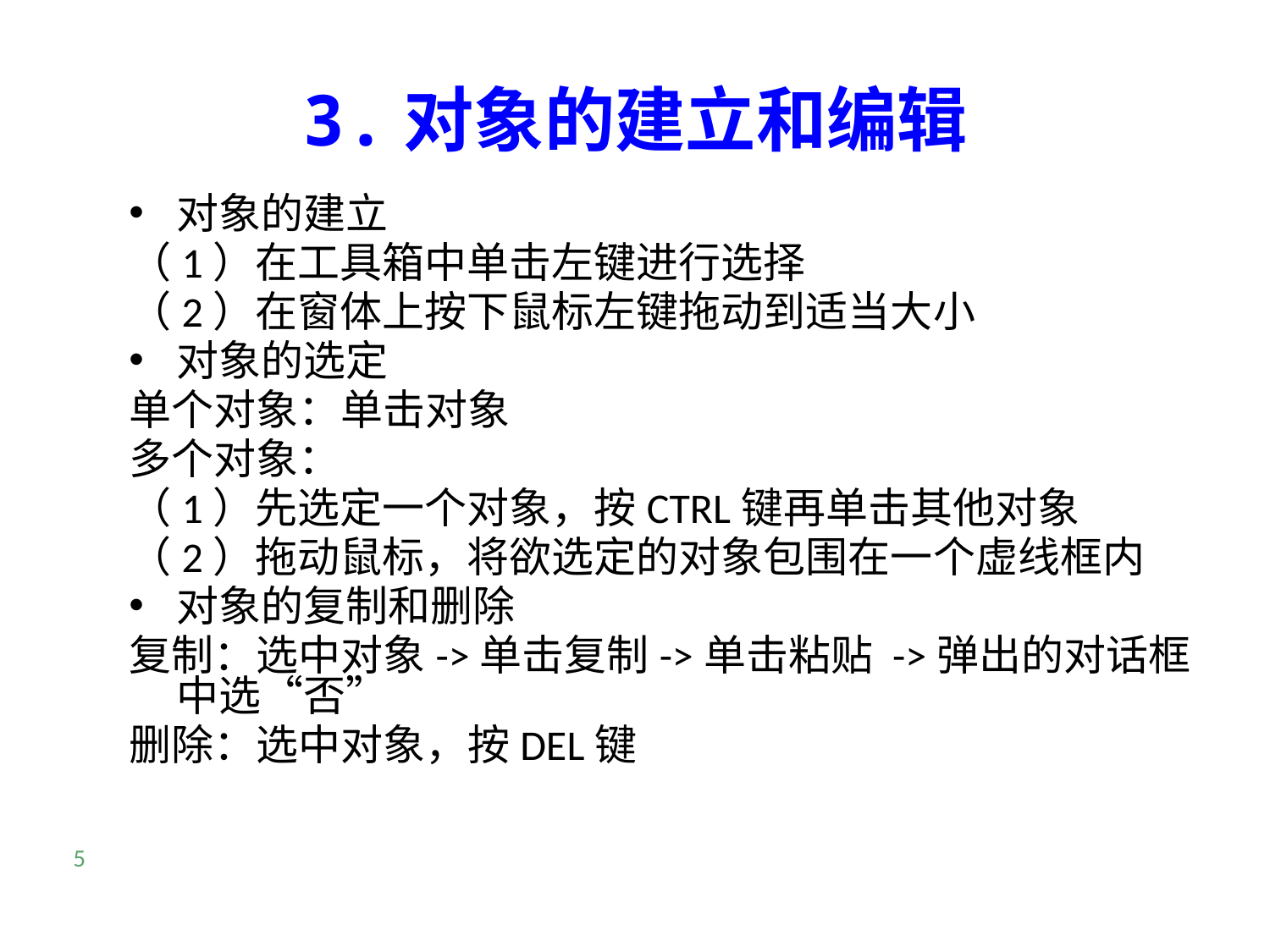

3.对象的建立和编辑
对象的建立
（1）在工具箱中单击左键进行选择
（2）在窗体上按下鼠标左键拖动到适当大小
对象的选定
单个对象：单击对象
多个对象：
（1）先选定一个对象，按CTRL键再单击其他对象
（2）拖动鼠标，将欲选定的对象包围在一个虚线框内
对象的复制和删除
复制：选中对象->单击复制->单击粘贴 ->弹出的对话框中选“否”
删除：选中对象，按DEL键
5